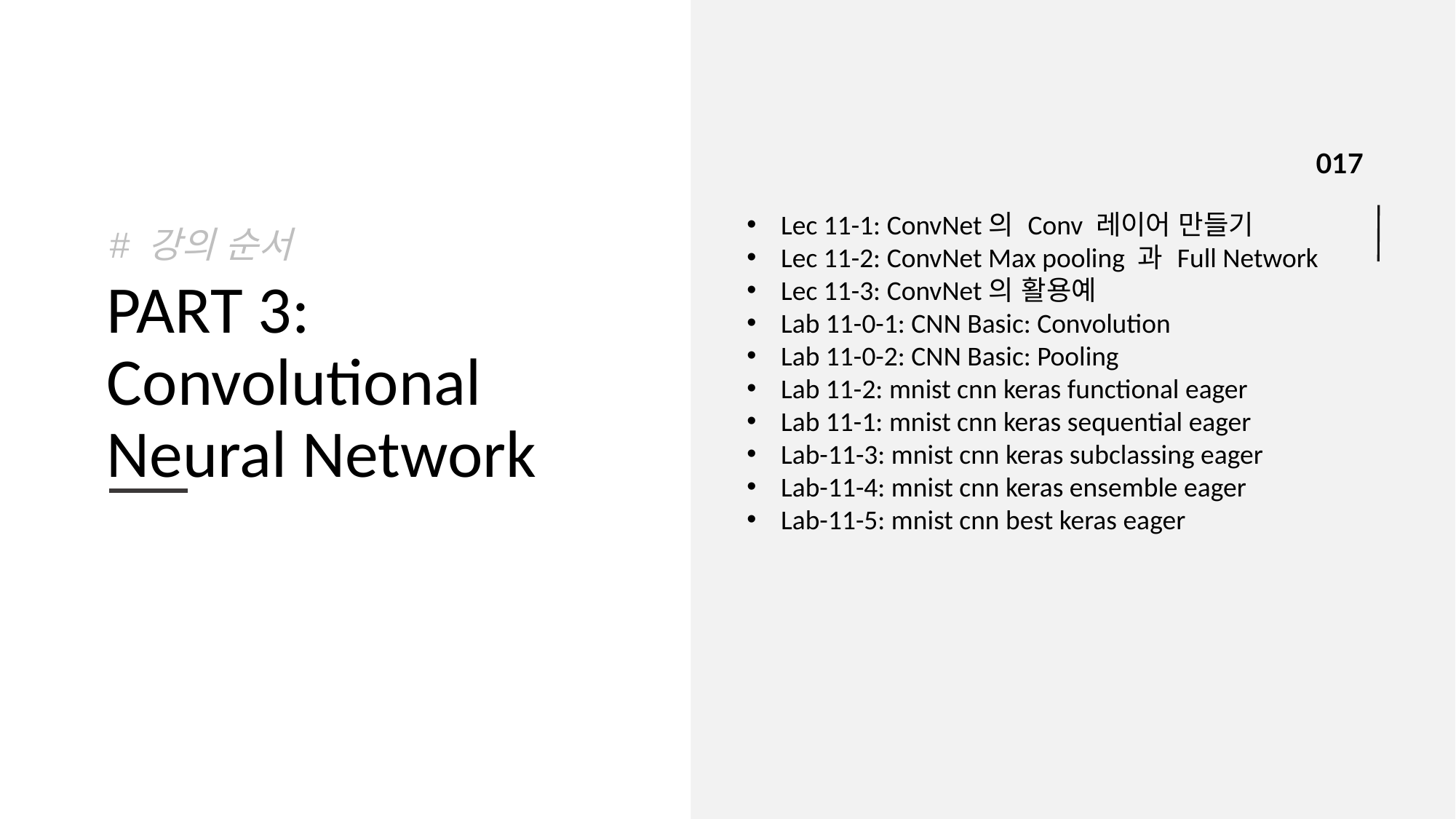

Lec 11-1: ConvNet의 Conv 레이어 만들기
Lec 11-2: ConvNet Max pooling 과 Full Network
Lec 11-3: ConvNet의 활용예
Lab 11-0-1: CNN Basic: Convolution
Lab 11-0-2: CNN Basic: Pooling
Lab 11-2: mnist cnn keras functional eager
Lab 11-1: mnist cnn keras sequential eager
Lab-11-3: mnist cnn keras subclassing eager
Lab-11-4: mnist cnn keras ensemble eager
Lab-11-5: mnist cnn best keras eager

# 강의 순서
PART 3: Convolutional Neural Network